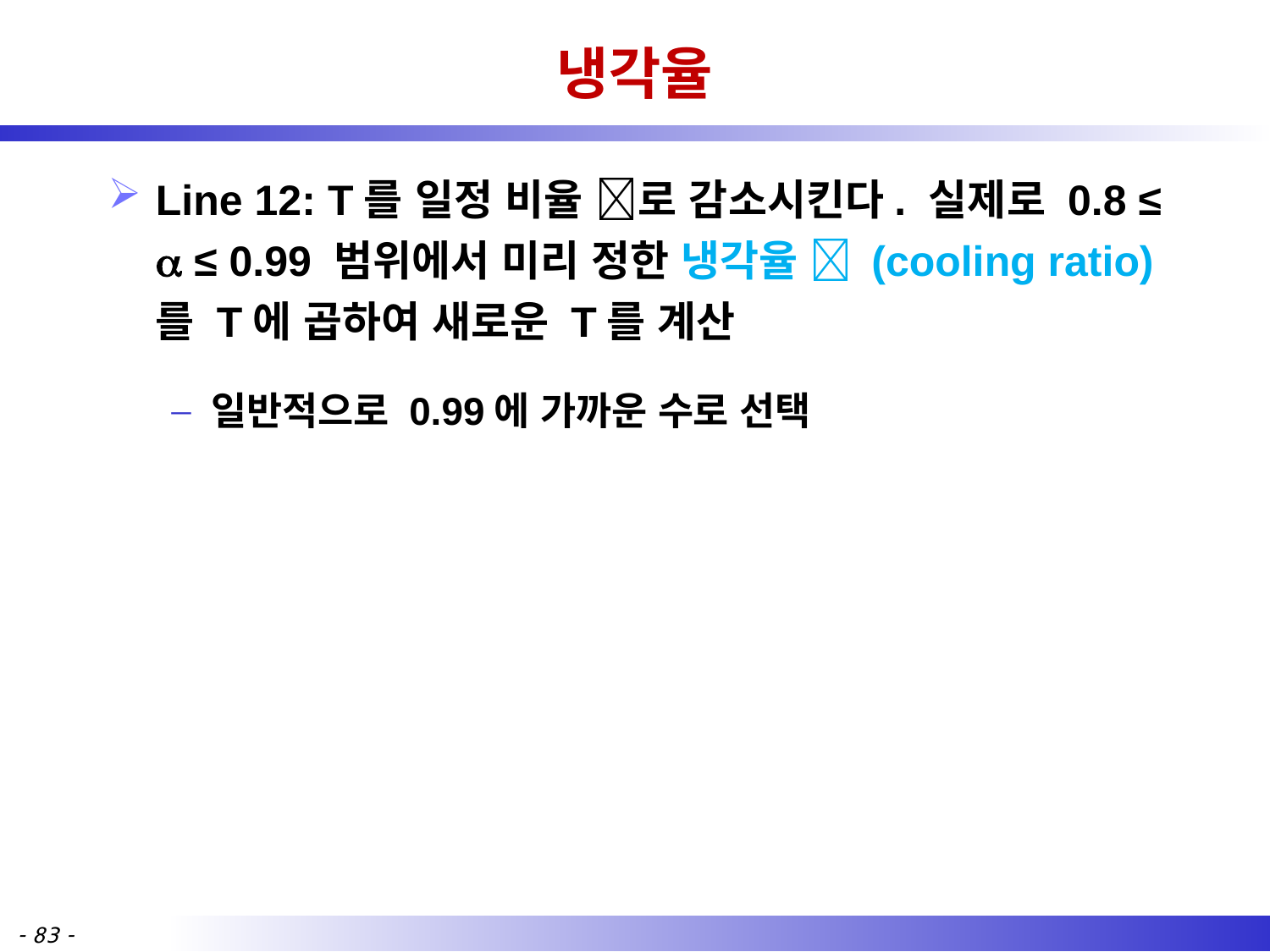

# 냉각율
Line 12: T를 일정 비율 α로 감소시킨다. 실제로 0.8 ≤ α ≤ 0.99 범위에서 미리 정한 냉각율 α (cooling ratio)를 T에 곱하여 새로운 T를 계산
일반적으로 0.99에 가까운 수로 선택
- 83 -